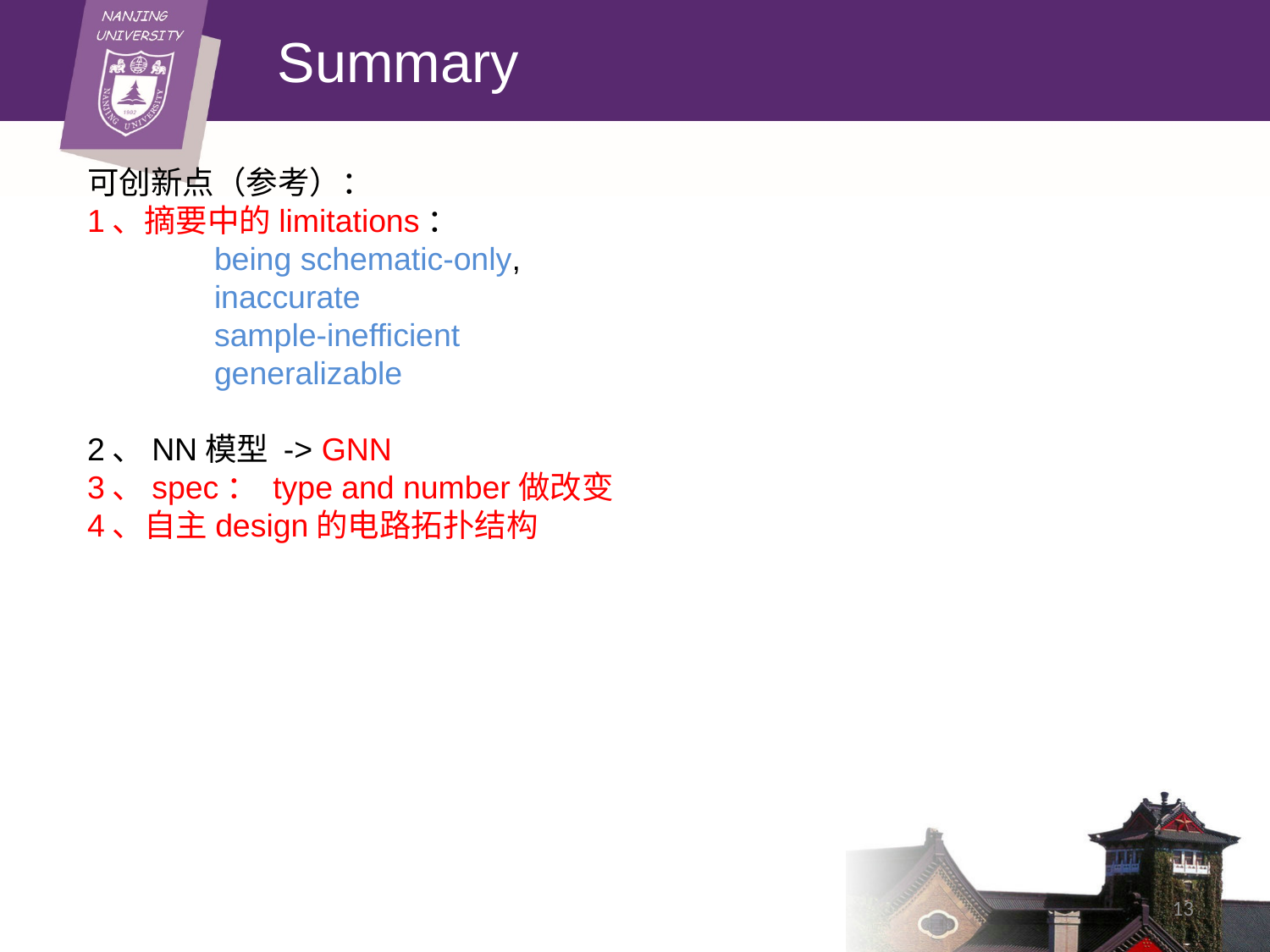

# Summary
可创新点（参考）：
1、摘要中的limitations：
	being schematic-only,
	inaccurate
	sample-inefficient
	generalizable

2、NN模型 -> GNN
3、spec： type and number做改变
4、自主design的电路拓扑结构
13